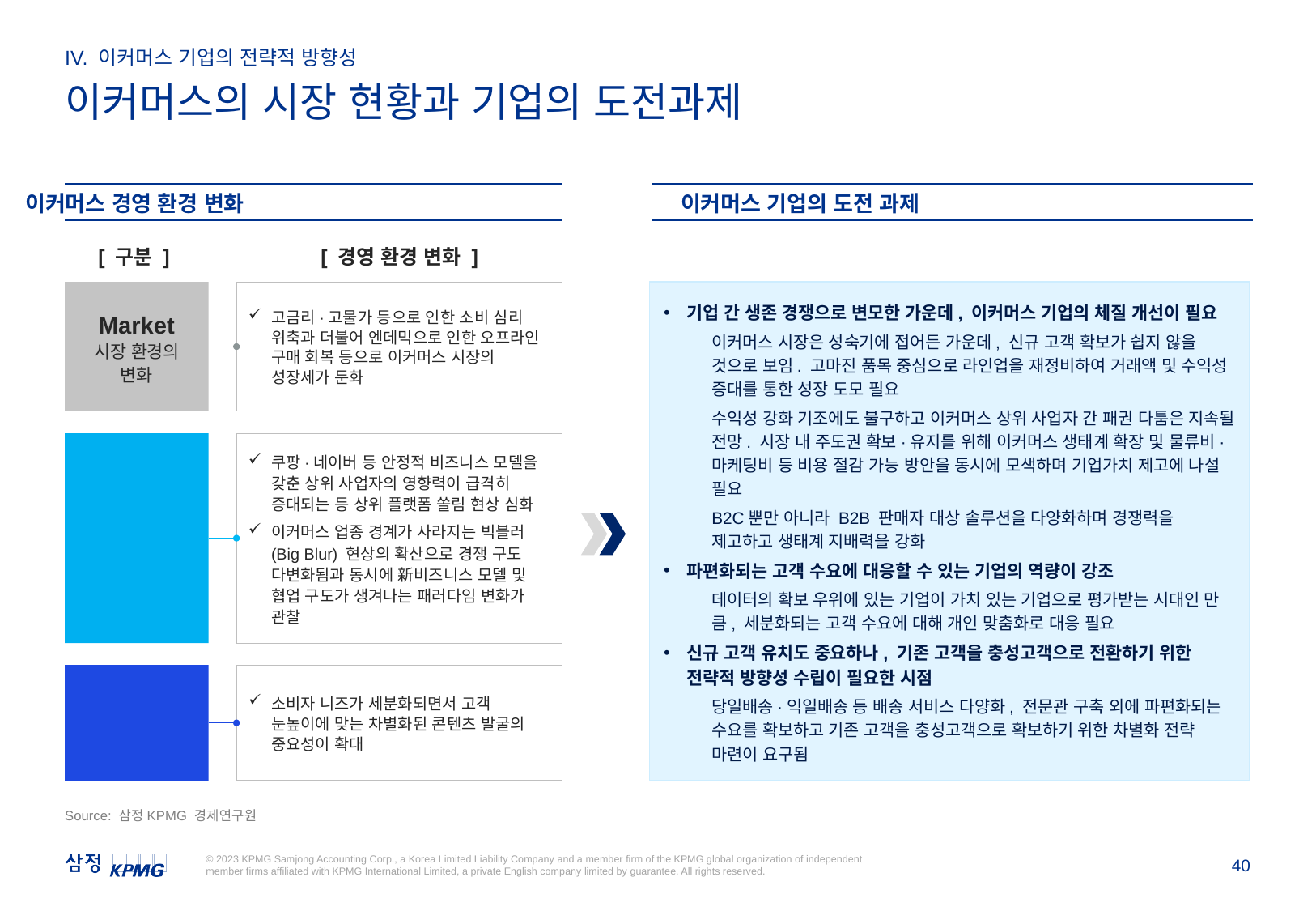

IV. 이커머스 기업의 전략적 방향성
이커머스의 시장 현황과 기업의 도전과제
이커머스 경영 환경 변화
이커머스 기업의 도전 과제
[ 구분 ]
[ 경영 환경 변화 ]
기업 간 생존 경쟁으로 변모한 가운데, 이커머스 기업의 체질 개선이 필요
이커머스 시장은 성숙기에 접어든 가운데, 신규 고객 확보가 쉽지 않을 것으로 보임. 고마진 품목 중심으로 라인업을 재정비하여 거래액 및 수익성 증대를 통한 성장 도모 필요
수익성 강화 기조에도 불구하고 이커머스 상위 사업자 간 패권 다툼은 지속될 전망. 시장 내 주도권 확보·유지를 위해 이커머스 생태계 확장 및 물류비·마케팅비 등 비용 절감 가능 방안을 동시에 모색하며 기업가치 제고에 나설 필요
B2C뿐만 아니라 B2B 판매자 대상 솔루션을 다양화하며 경쟁력을 제고하고 생태계 지배력을 강화
파편화되는 고객 수요에 대응할 수 있는 기업의 역량이 강조
데이터의 확보 우위에 있는 기업이 가치 있는 기업으로 평가받는 시대인 만큼, 세분화되는 고객 수요에 대해 개인 맞춤화로 대응 필요
신규 고객 유치도 중요하나, 기존 고객을 충성고객으로 전환하기 위한 전략적 방향성 수립이 필요한 시점
당일배송·익일배송 등 배송 서비스 다양화, 전문관 구축 외에 파편화되는 수요를 확보하고 기존 고객을 충성고객으로 확보하기 위한 차별화 전략 마련이 요구됨
Market
시장 환경의
변화
고금리·고물가 등으로 인한 소비 심리 위축과 더불어 엔데믹으로 인한 오프라인 구매 회복 등으로 이커머스 시장의 성장세가 둔화

Competition
경쟁 구도의
변화
쿠팡·네이버 등 안정적 비즈니스 모델을 갖춘 상위 사업자의 영향력이 급격히 증대되는 등 상위 플랫폼 쏠림 현상 심화
이커머스 업종 경계가 사라지는 빅블러(Big Blur) 현상의 확산으로 경쟁 구도 다변화됨과 동시에 新비즈니스 모델 및 협업 구도가 생겨나는 패러다임 변화가 관찰
Customer
고객 행동의
변화
소비자 니즈가 세분화되면서 고객 눈높이에 맞는 차별화된 콘텐츠 발굴의 중요성이 확대
Source: 삼정KPMG 경제연구원